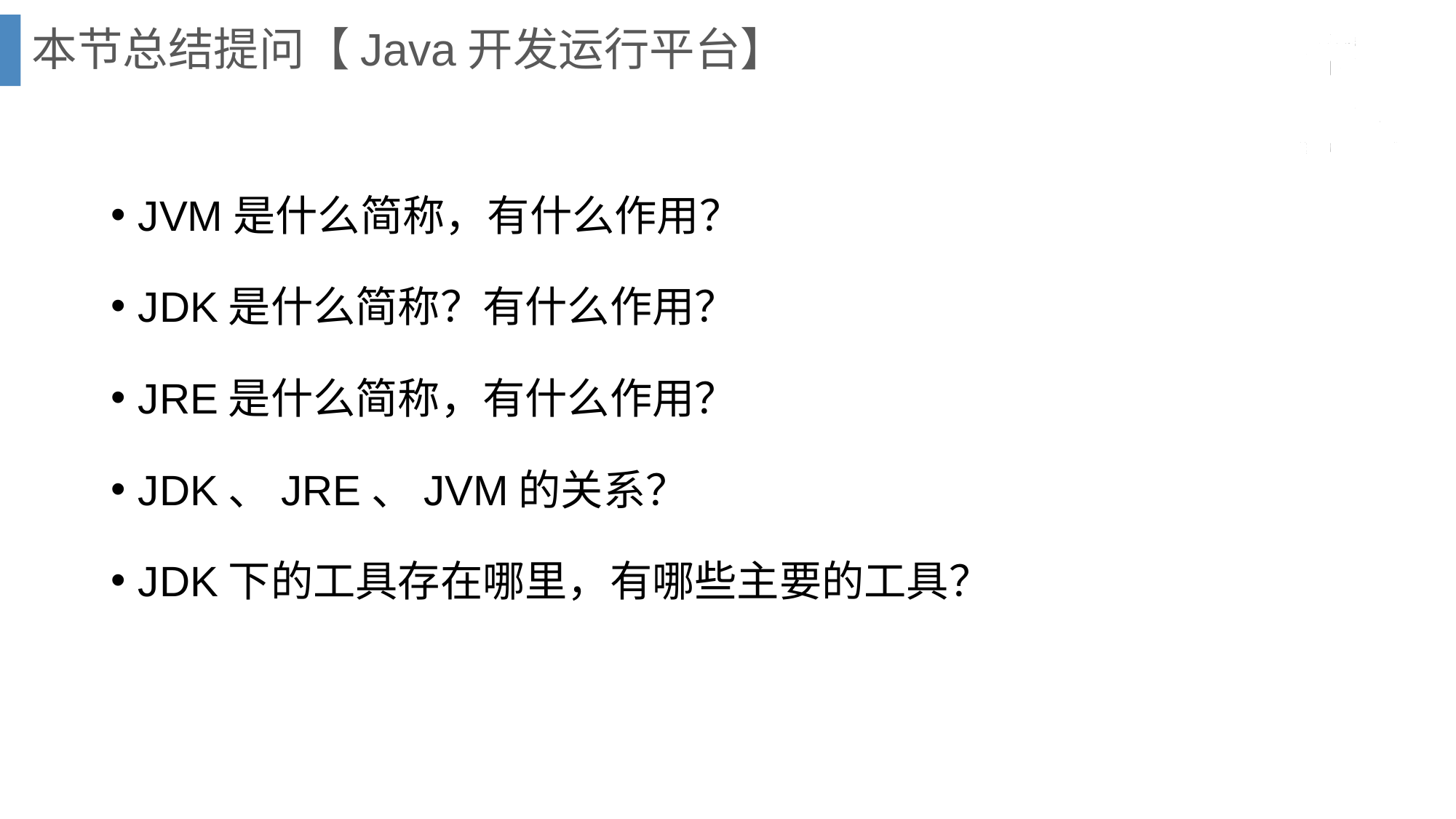

# 本节总结提问【Java开发运行平台】
JVM是什么简称，有什么作用？
JDK是什么简称？有什么作用？
JRE是什么简称，有什么作用？
JDK、JRE、JVM的关系？
JDK下的工具存在哪里，有哪些主要的工具？